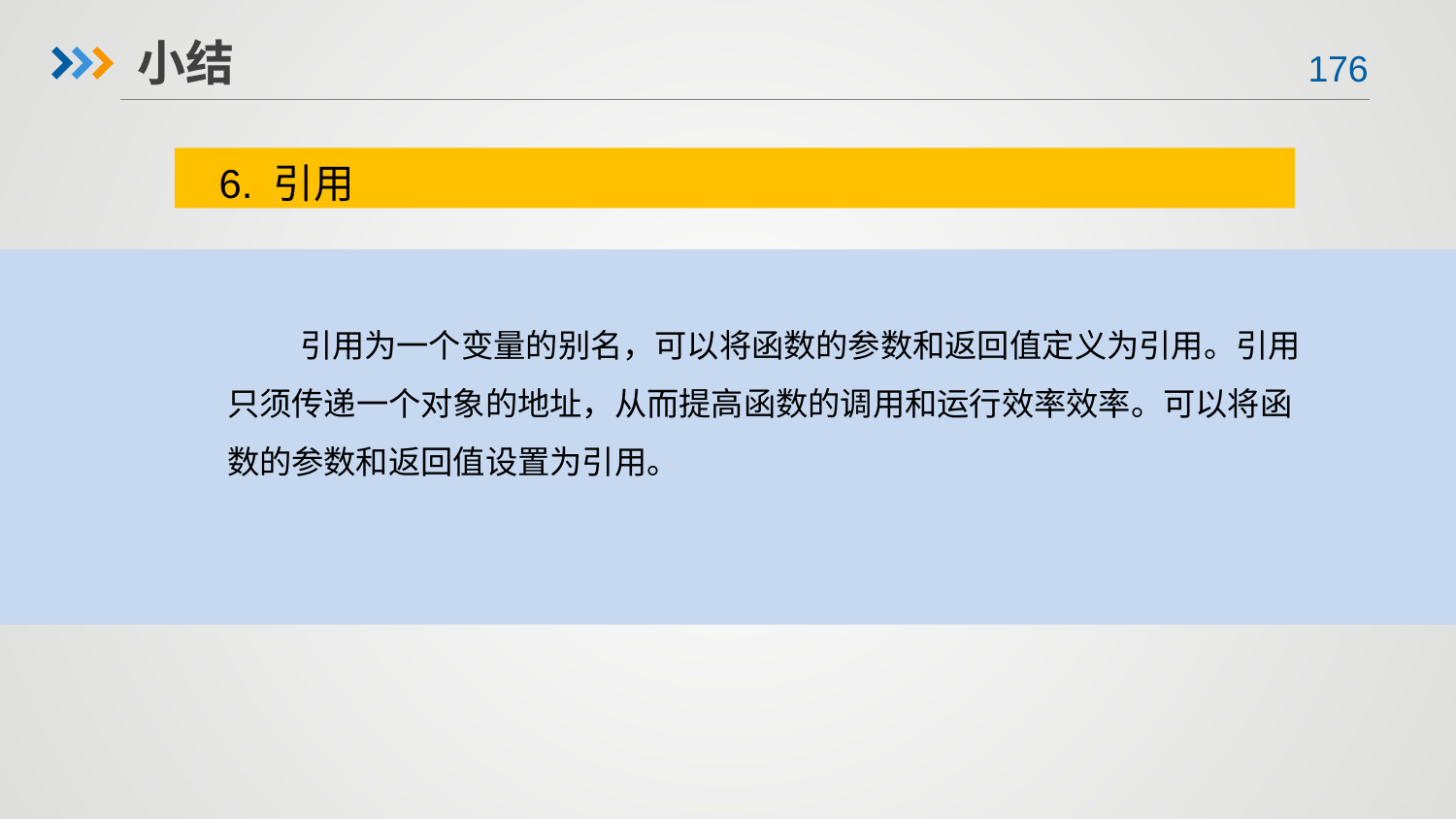

小结

6. 引用

引用为一个变量的别名，可以将函数的参数和返回值定义为引用。引用只须传递一个对象的地址，从而提高函数的调用和运行效率效率。可以将函数的参数和返回值设置为引用。